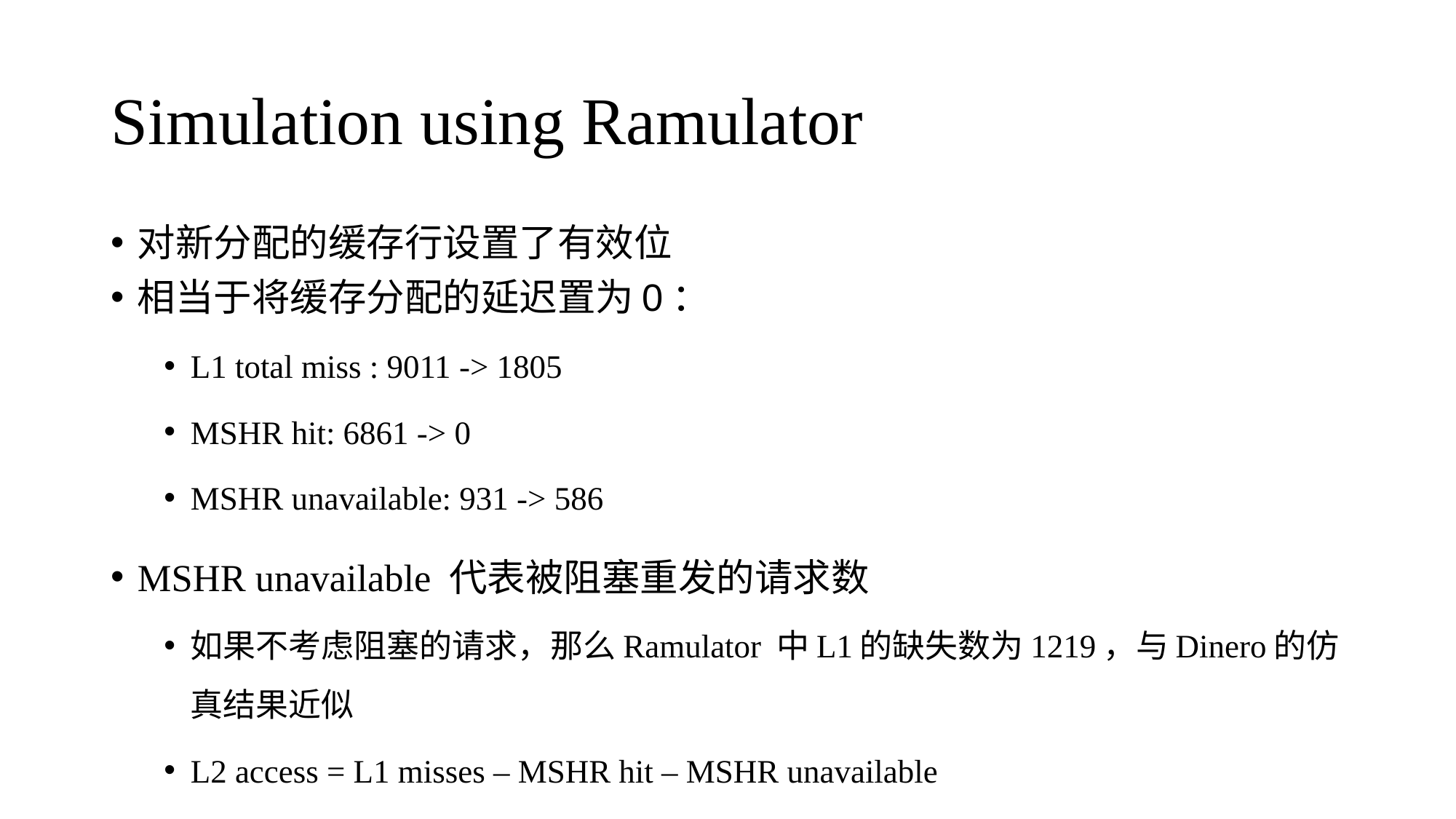

# Simulation using Ramulator
对新分配的缓存行设置了有效位
相当于将缓存分配的延迟置为0：
L1 total miss : 9011 -> 1805
MSHR hit: 6861 -> 0
MSHR unavailable: 931 -> 586
MSHR unavailable 代表被阻塞重发的请求数
如果不考虑阻塞的请求，那么Ramulator 中L1的缺失数为1219，与Dinero的仿真结果近似
L2 access = L1 misses – MSHR hit – MSHR unavailable